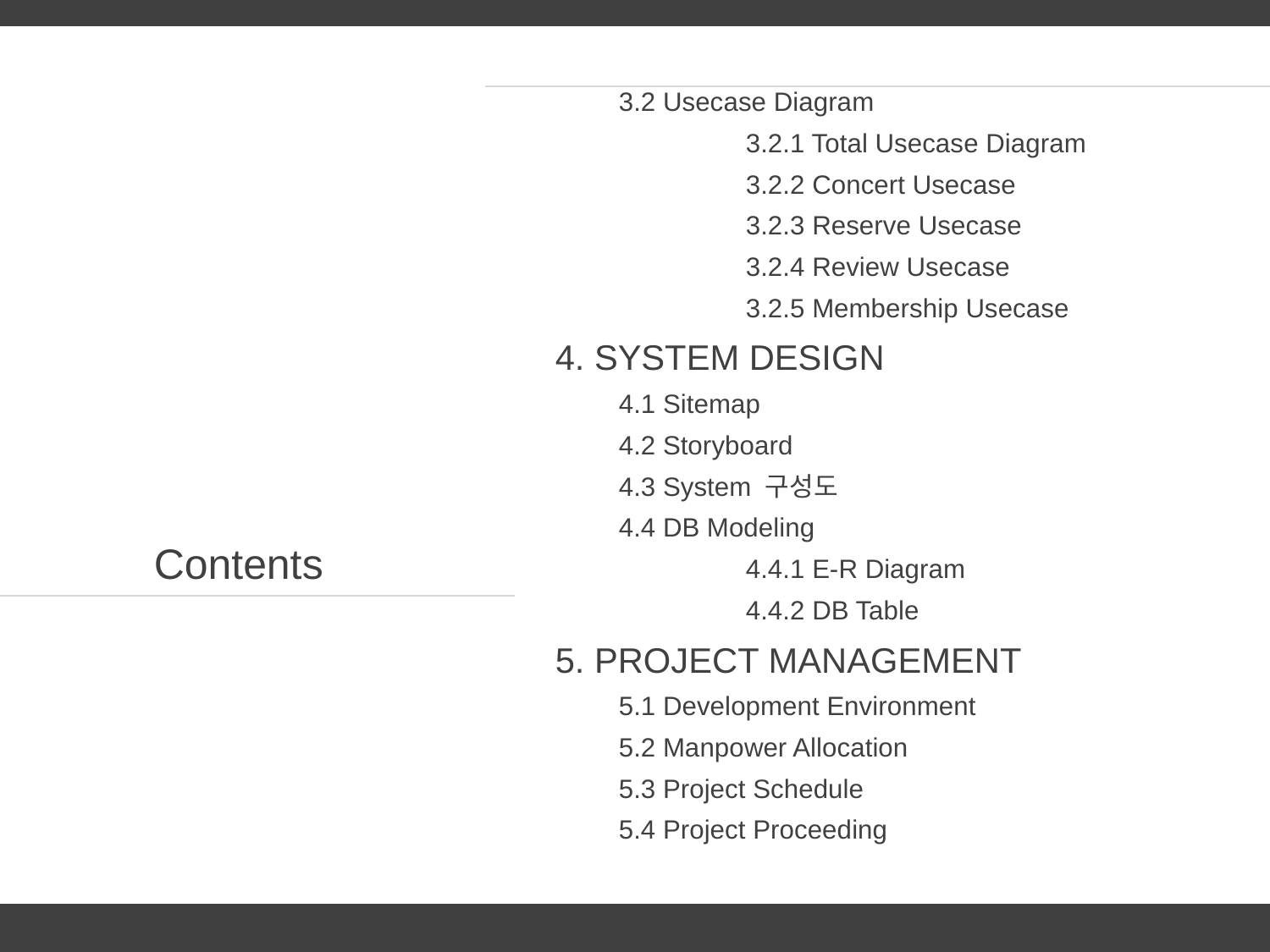

3.2 Usecase Diagram
	3.2.1 Total Usecase Diagram
	3.2.2 Concert Usecase
	3.2.3 Reserve Usecase
	3.2.4 Review Usecase
	3.2.5 Membership Usecase
4. SYSTEM DESIGN
4.1 Sitemap
4.2 Storyboard
4.3 System 구성도
4.4 DB Modeling
	4.4.1 E-R Diagram
	4.4.2 DB Table
5. PROJECT MANAGEMENT
5.1 Development Environment
5.2 Manpower Allocation
5.3 Project Schedule
5.4 Project Proceeding

Contents